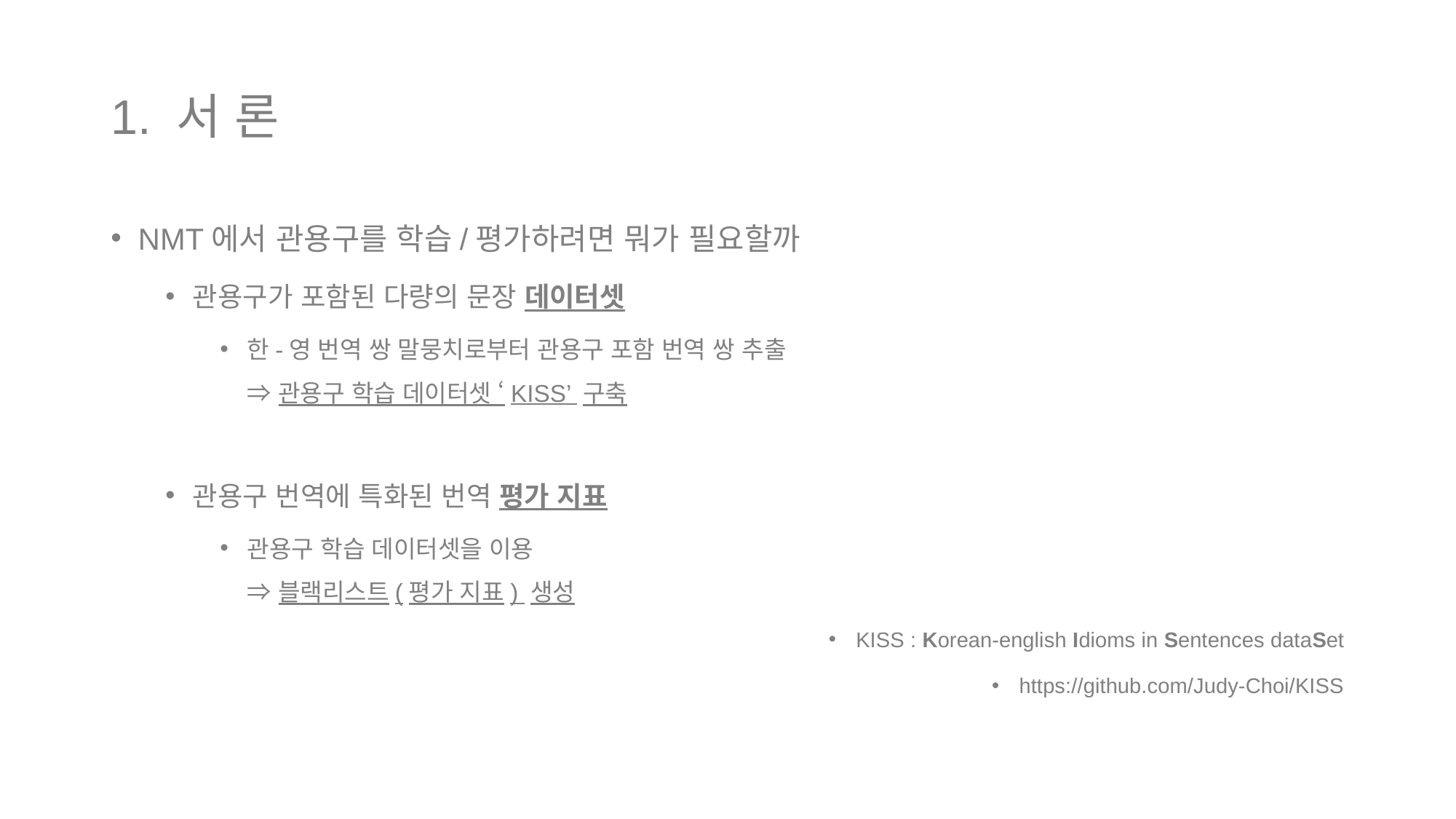

# 1. 서 론
NMT에서 관용구를 학습/평가하려면 뭐가 필요할까
관용구가 포함된 다량의 문장 데이터셋
한-영 번역 쌍 말뭉치로부터 관용구 포함 번역 쌍 추출
⇒ 관용구 학습 데이터셋 ‘KISS’ 구축

관용구 번역에 특화된 번역 평가 지표
관용구 학습 데이터셋을 이용
⇒ 블랙리스트(평가 지표) 생성
KISS : Korean-english Idioms in Sentences dataSet
https://github.com/Judy-Choi/KISS